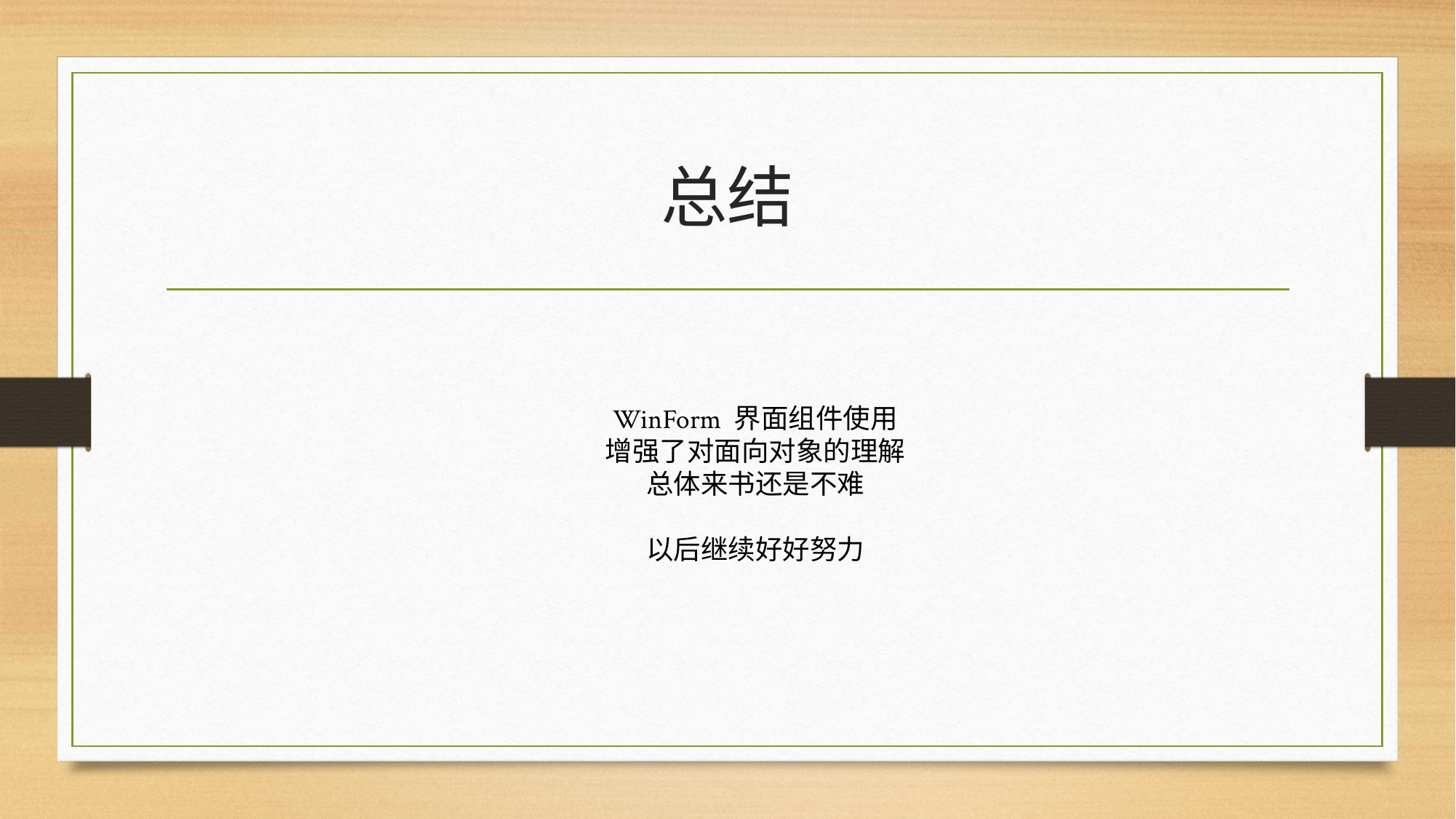

# 总结
WinForm 界面组件使用
增强了对面向对象的理解
总体来书还是不难

以后继续好好努力